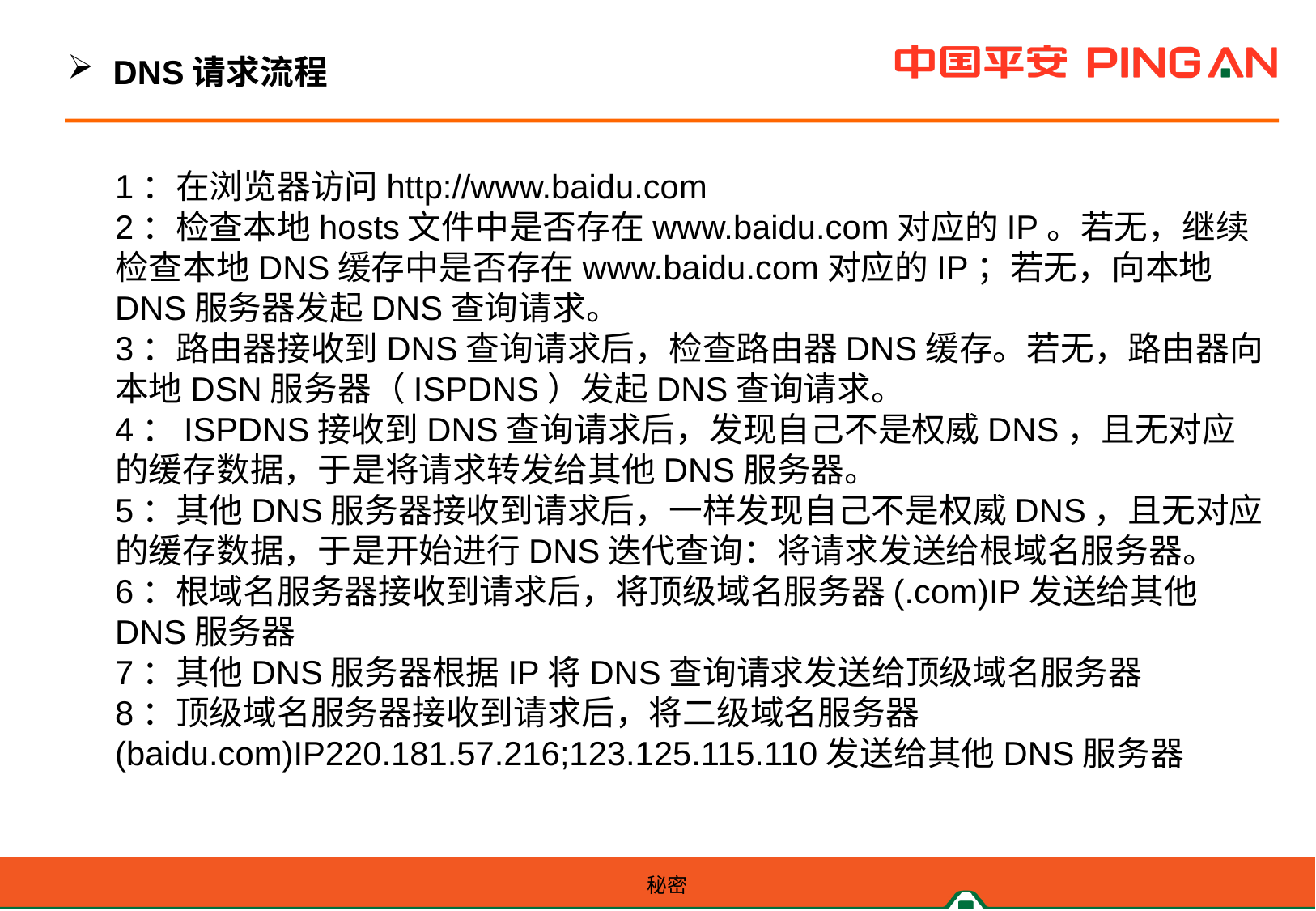

DNS请求流程
1：在浏览器访问http://www.baidu.com
2：检查本地hosts文件中是否存在www.baidu.com对应的IP。若无，继续检查本地DNS缓存中是否存在www.baidu.com对应的IP；若无，向本地DNS服务器发起DNS查询请求。
3：路由器接收到DNS查询请求后，检查路由器DNS缓存。若无，路由器向本地DSN服务器（ISPDNS）发起DNS查询请求。
4：ISPDNS接收到DNS查询请求后，发现自己不是权威DNS，且无对应的缓存数据，于是将请求转发给其他DNS服务器。
5：其他DNS服务器接收到请求后，一样发现自己不是权威DNS，且无对应的缓存数据，于是开始进行DNS迭代查询：将请求发送给根域名服务器。
6：根域名服务器接收到请求后，将顶级域名服务器(.com)IP发送给其他DNS服务器
7：其他DNS服务器根据IP将DNS查询请求发送给顶级域名服务器
8：顶级域名服务器接收到请求后，将二级域名服务器(baidu.com)IP220.181.57.216;123.125.115.110发送给其他DNS服务器